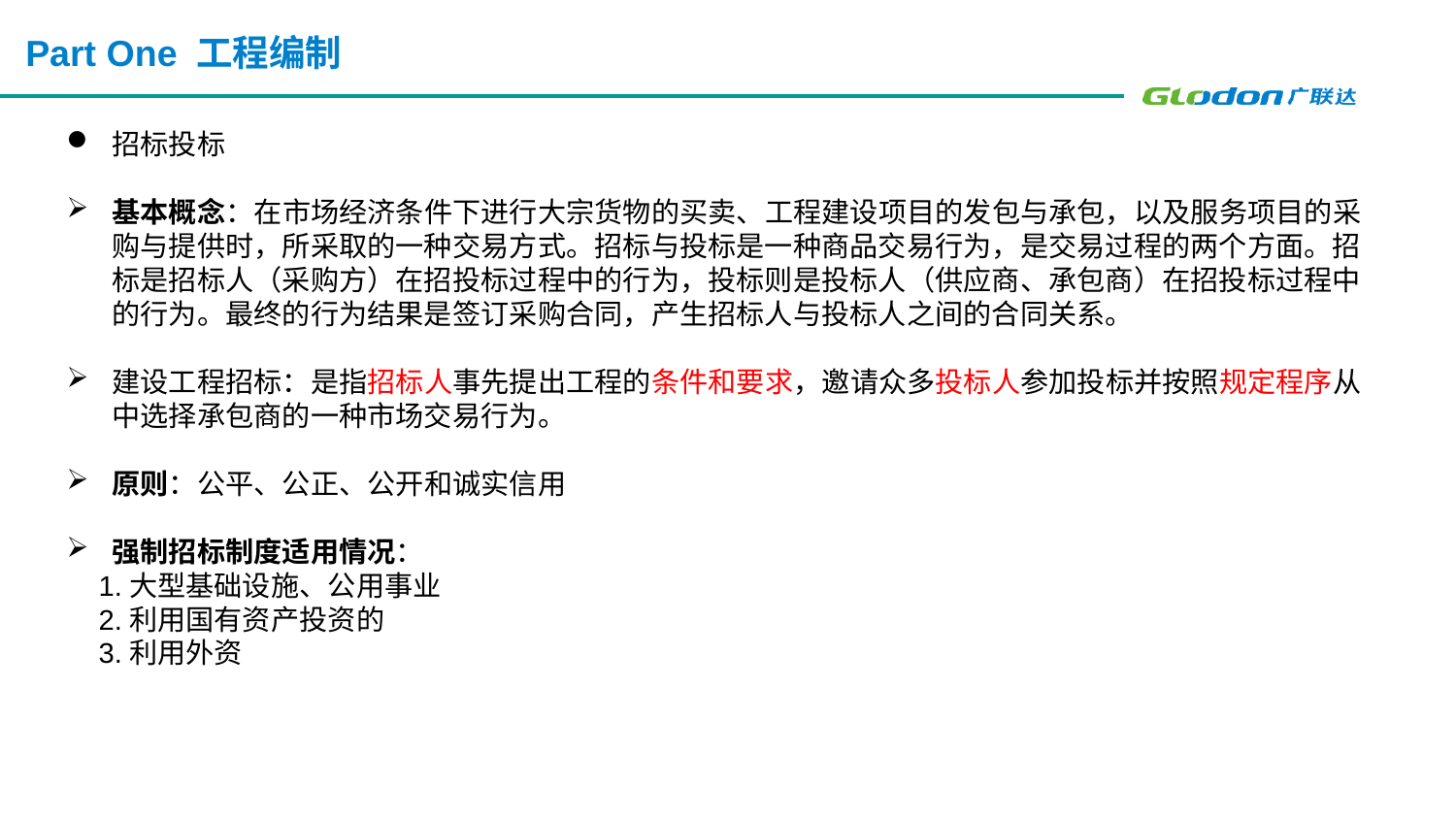

Part One 工程编制
招标投标

基本概念：在市场经济条件下进行大宗货物的买卖、工程建设项目的发包与承包，以及服务项目的采购与提供时，所采取的一种交易方式。招标与投标是一种商品交易行为，是交易过程的两个方面。招标是招标人（采购方）在招投标过程中的行为，投标则是投标人（供应商、承包商）在招投标过程中的行为。最终的行为结果是签订采购合同，产生招标人与投标人之间的合同关系。

建设工程招标：是指招标人事先提出工程的条件和要求，邀请众多投标人参加投标并按照规定程序从中选择承包商的一种市场交易行为。

原则：公平、公正、公开和诚实信用

强制招标制度适用情况：
    1.大型基础设施、公用事业
    2.利用国有资产投资的
    3.利用外资